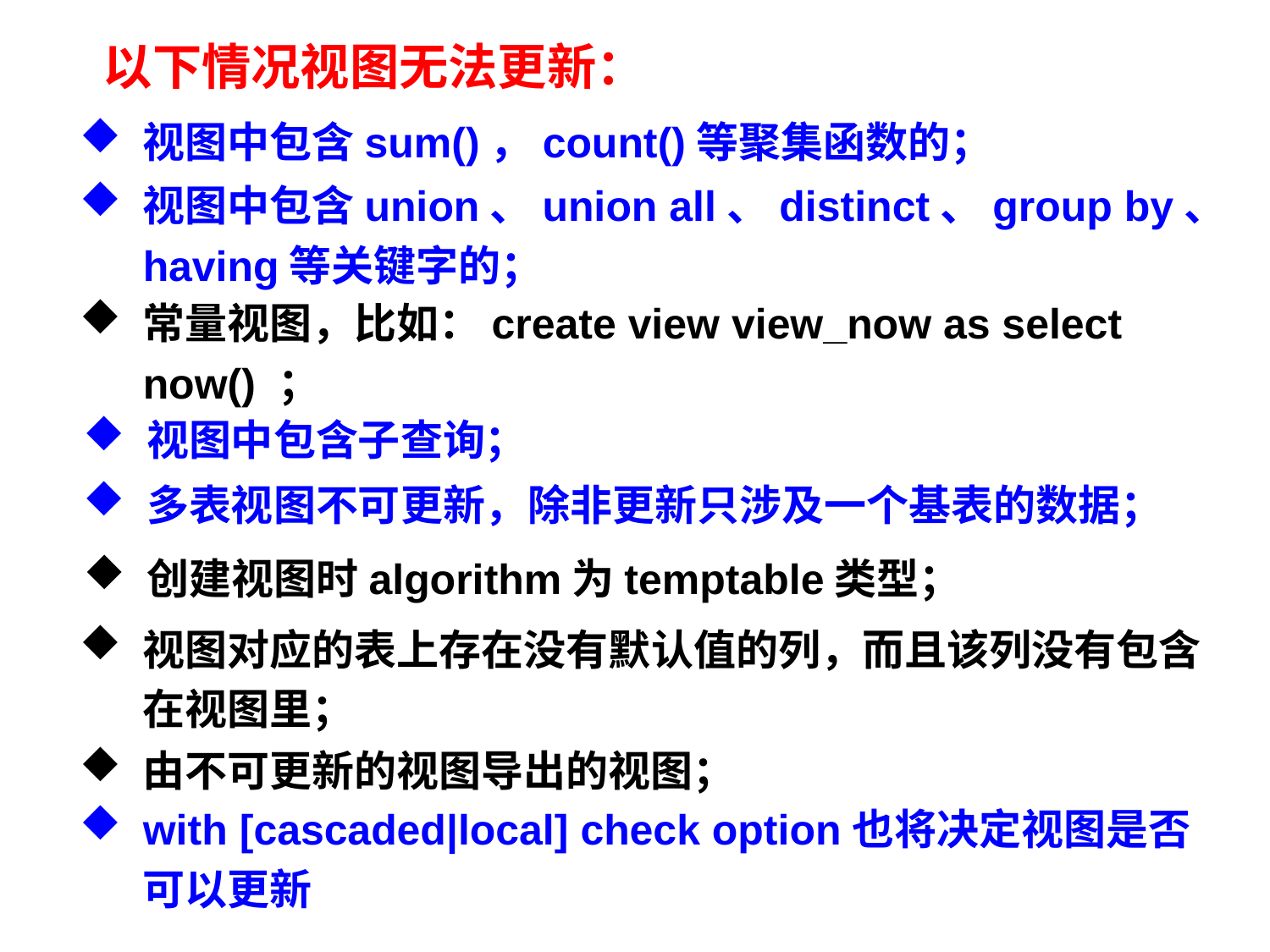

以下情况视图无法更新：
视图中包含sum()，count()等聚集函数的；
视图中包含union、union all、distinct、group by、having等关键字的；
常量视图，比如：create view view_now as select now() ；
视图中包含子查询；
多表视图不可更新，除非更新只涉及一个基表的数据；
创建视图时algorithm为temptable类型；
视图对应的表上存在没有默认值的列，而且该列没有包含在视图里；
由不可更新的视图导出的视图；
with [cascaded|local] check option也将决定视图是否可以更新